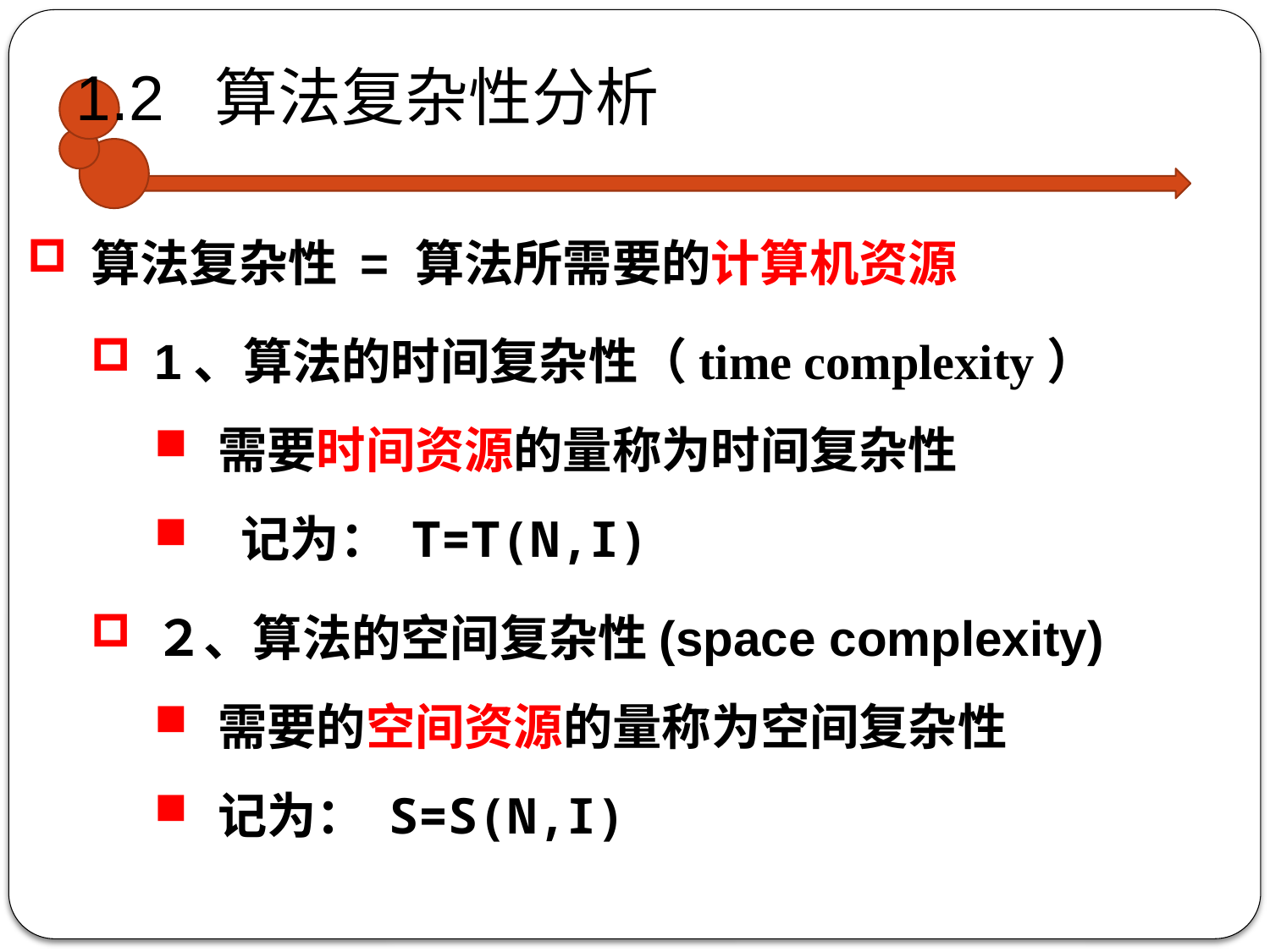

#
1.2  算法复杂性分析
算法复杂性 = 算法所需要的计算机资源
1、算法的时间复杂性（time complexity）
需要时间资源的量称为时间复杂性
 记为： T=T(N,I)
２、算法的空间复杂性(space complexity)
需要的空间资源的量称为空间复杂性
记为： S=S(N,I)